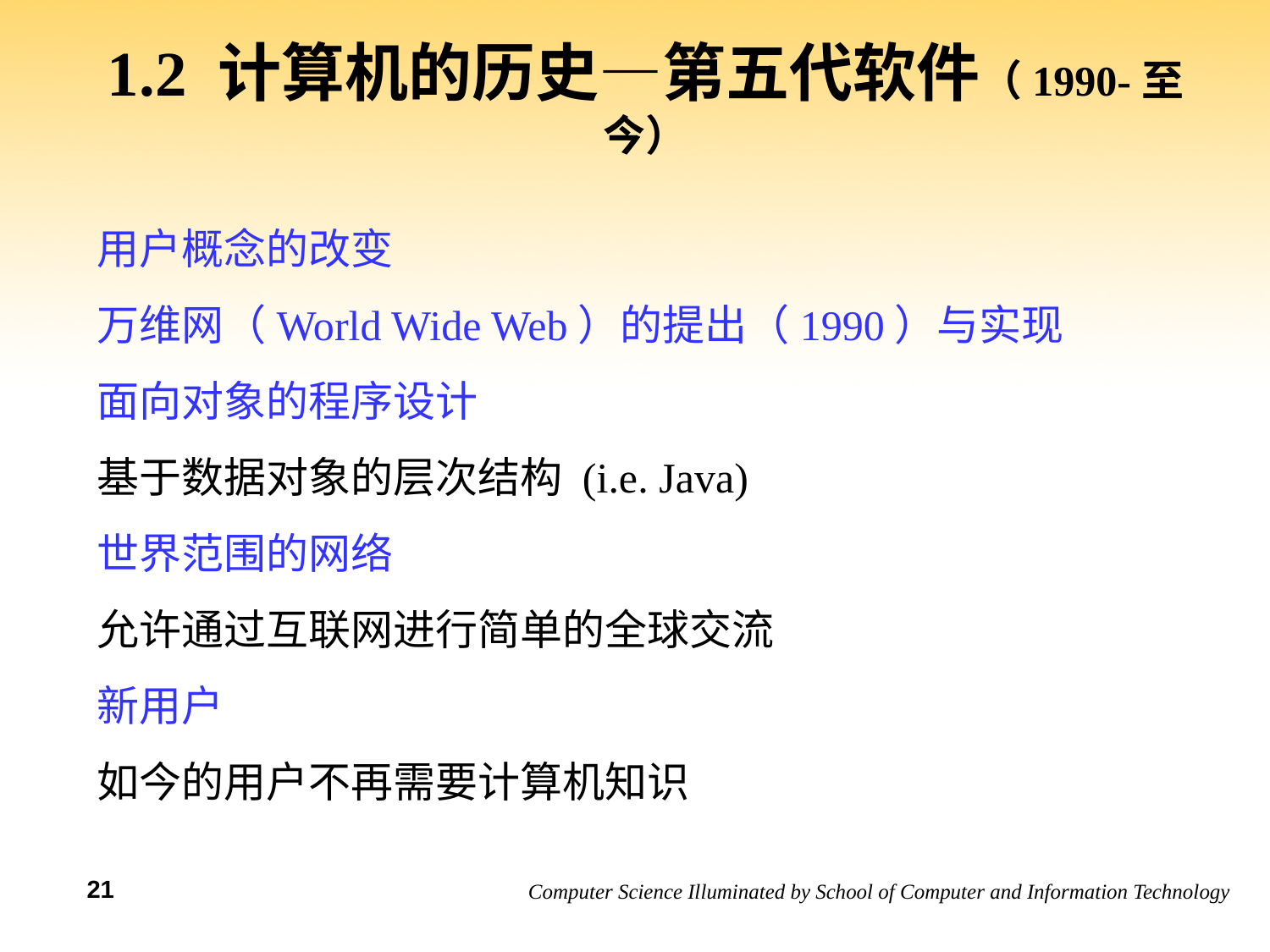

1.2 计算机的历史—第五代软件（1990-至今）
用户概念的改变
万维网（World Wide Web）的提出（1990）与实现
面向对象的程序设计
基于数据对象的层次结构 (i.e. Java)
世界范围的网络
允许通过互联网进行简单的全球交流
新用户
如今的用户不再需要计算机知识

21
18